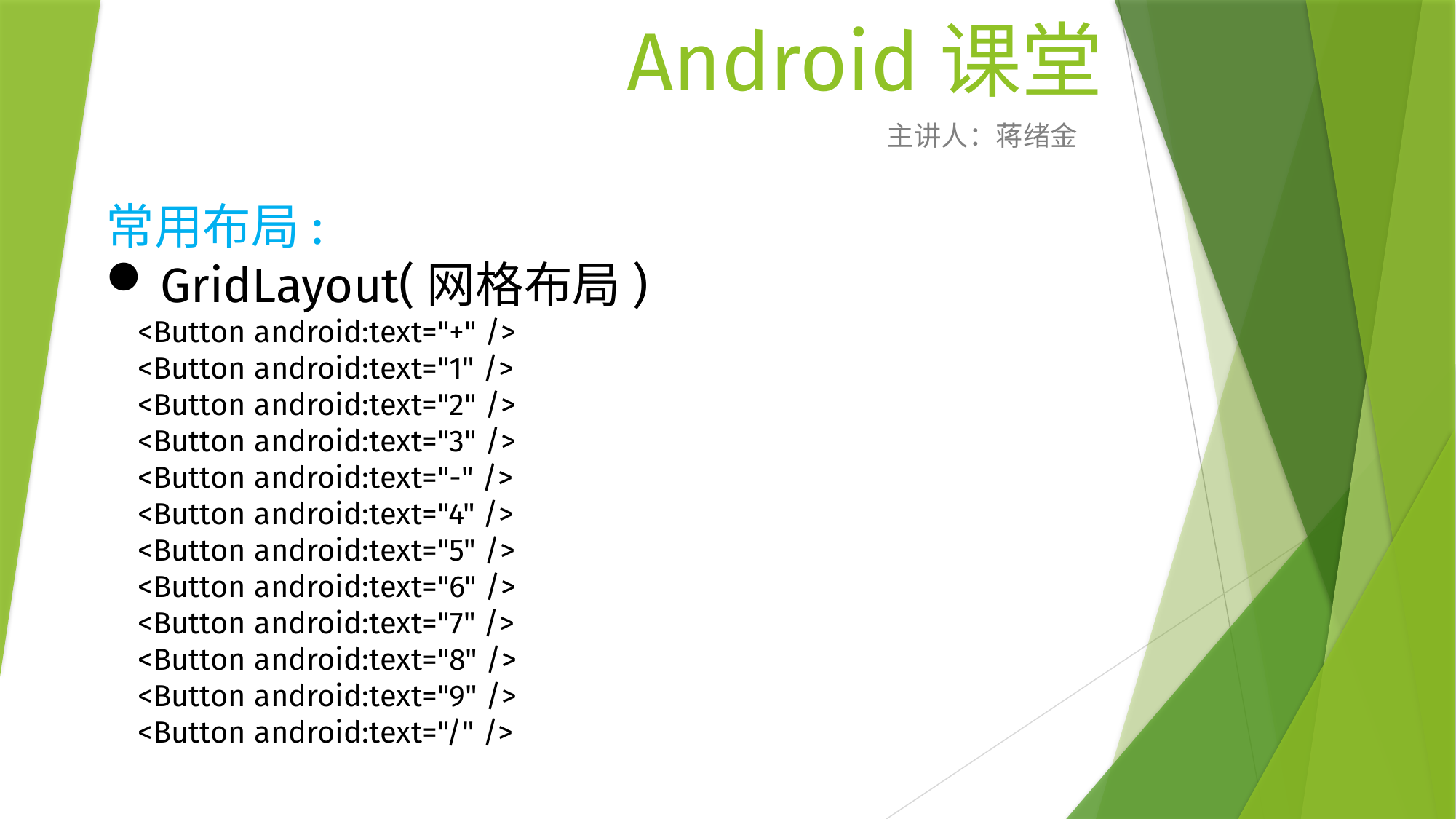

# Android课堂
主讲人：蒋绪金
常用布局:
GridLayout(网格布局)
    <Button android:text="+" />
    <Button android:text="1" />
    <Button android:text="2" />
    <Button android:text="3" />
    <Button android:text="-" />
    <Button android:text="4" />
    <Button android:text="5" />
    <Button android:text="6" />
    <Button android:text="7" />
    <Button android:text="8" />
    <Button android:text="9" />
    <Button android:text="/" />